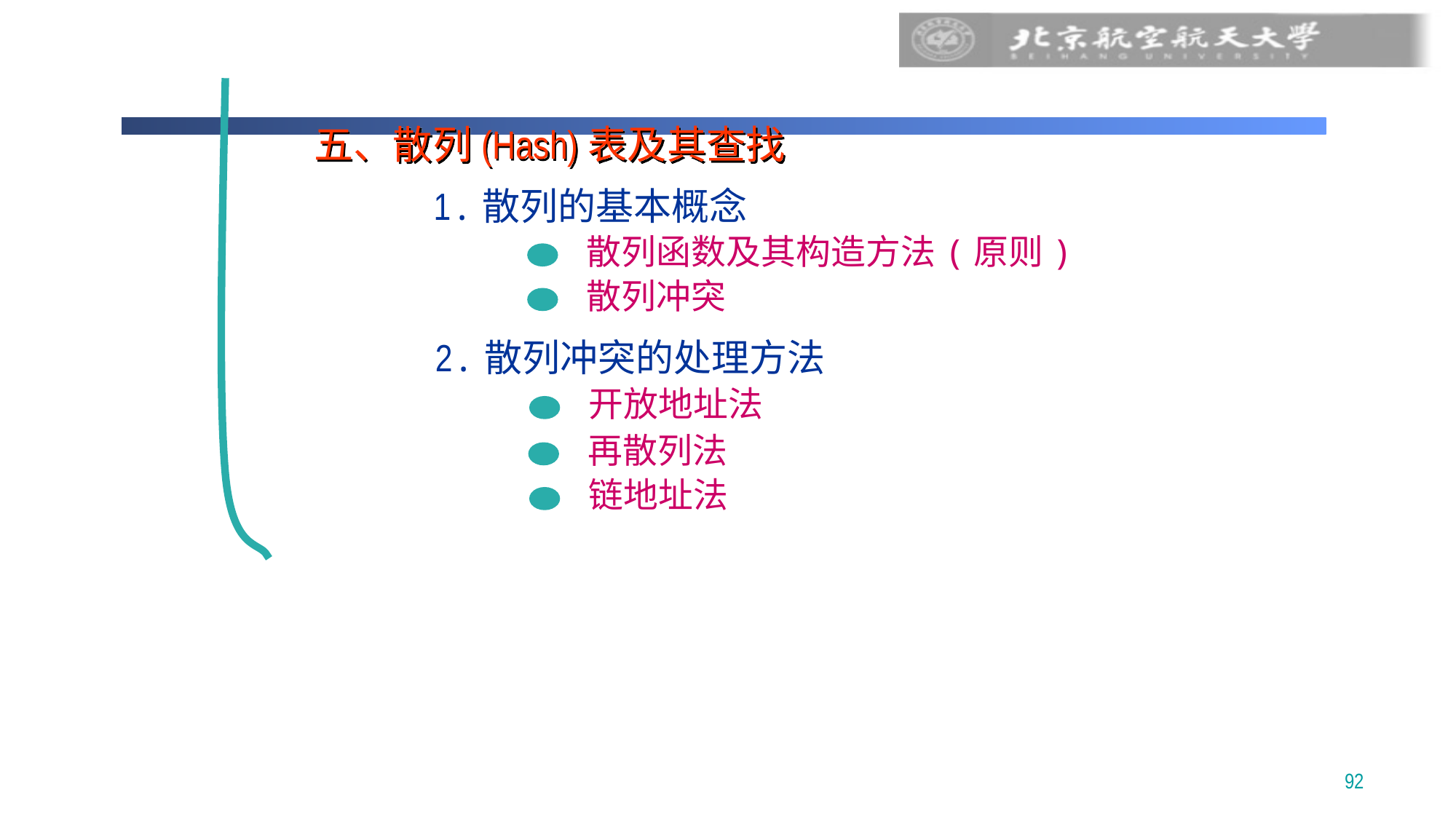

五、散列(Hash)表及其查找
1.散列的基本概念
散列函数及其构造方法(原则)

散列冲突

2.散列冲突的处理方法
开放地址法

再散列法

链地址法

92